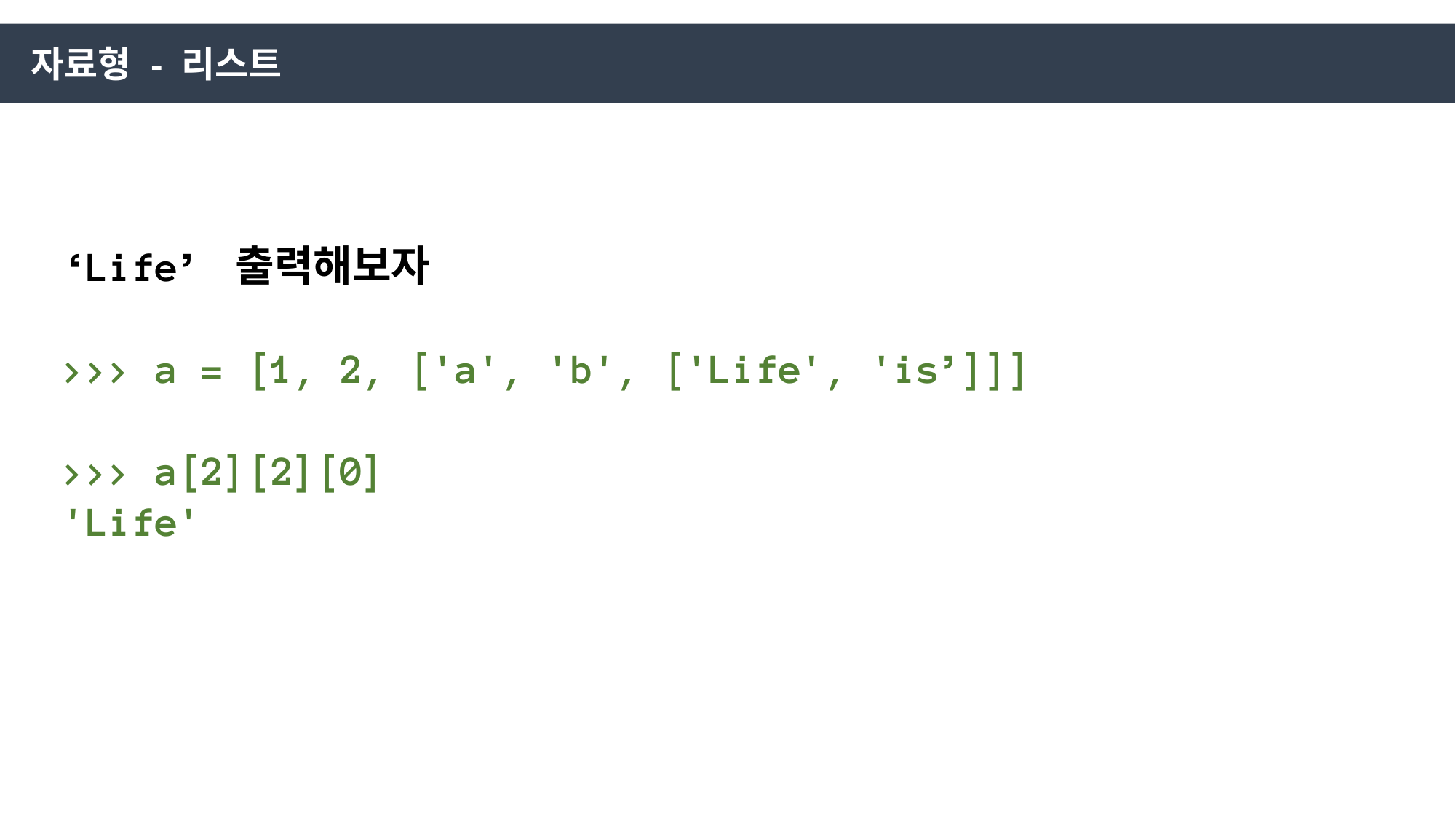

자료형 - 리스트

‘Life’ 출력해보자

>>> a = [1, 2, ['a', 'b', ['Life', 'is’]]]

>>> a[2][2][0]
'Life'